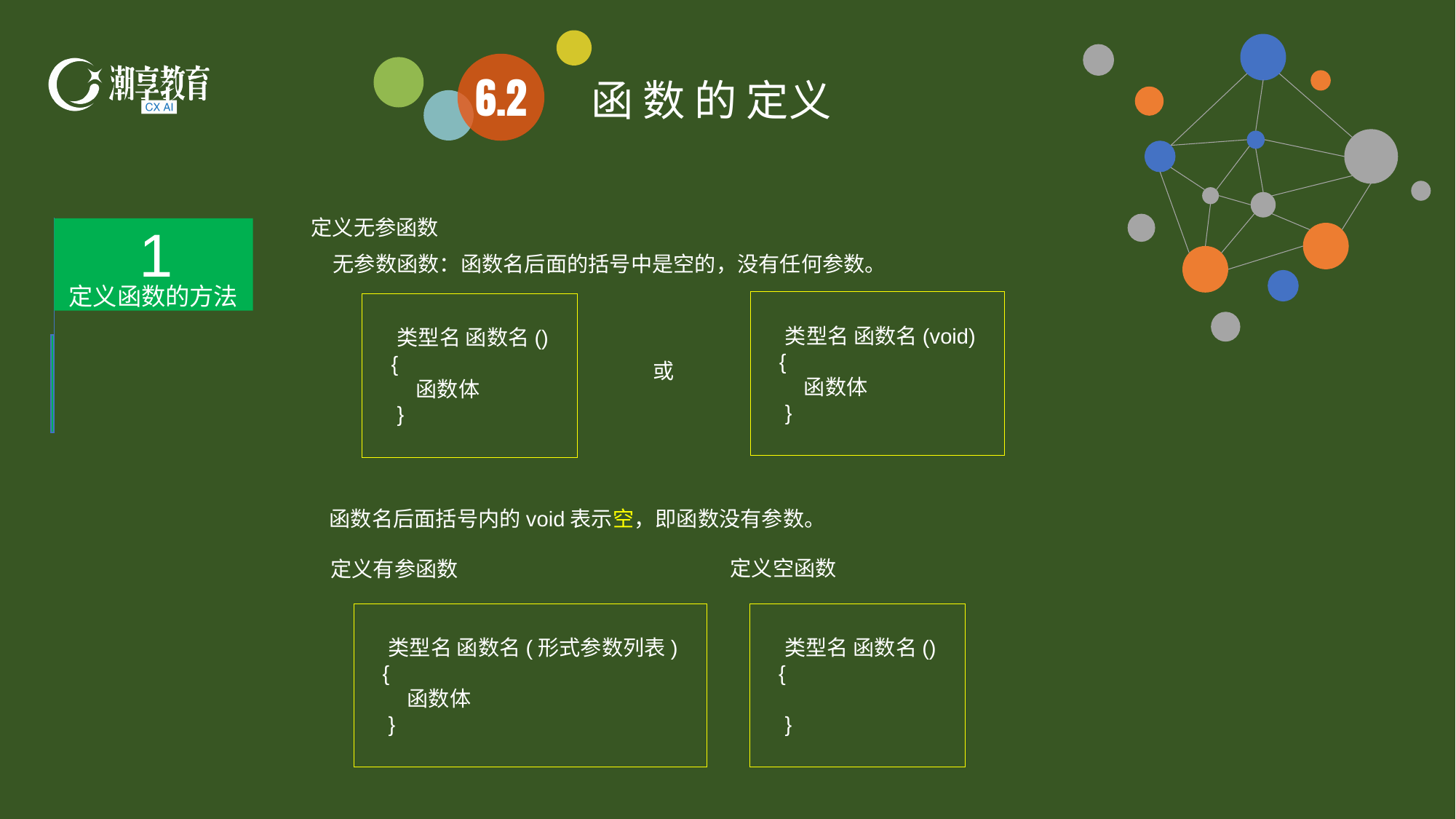

6.2

函 数 的 定义
定义无参函数
1

定义函数的方法

无参数函数：函数名后面的括号中是空的，没有任何参数。

    类型名 函数名(void)
   {
        函数体
    }

    类型名 函数名()
   {
        函数体
    }

或
函数名后面括号内的void表示空，即函数没有参数。
定义空函数
定义有参函数

    类型名 函数名(形式参数列表)
   {
        函数体
    }

    类型名 函数名()
   {

    }